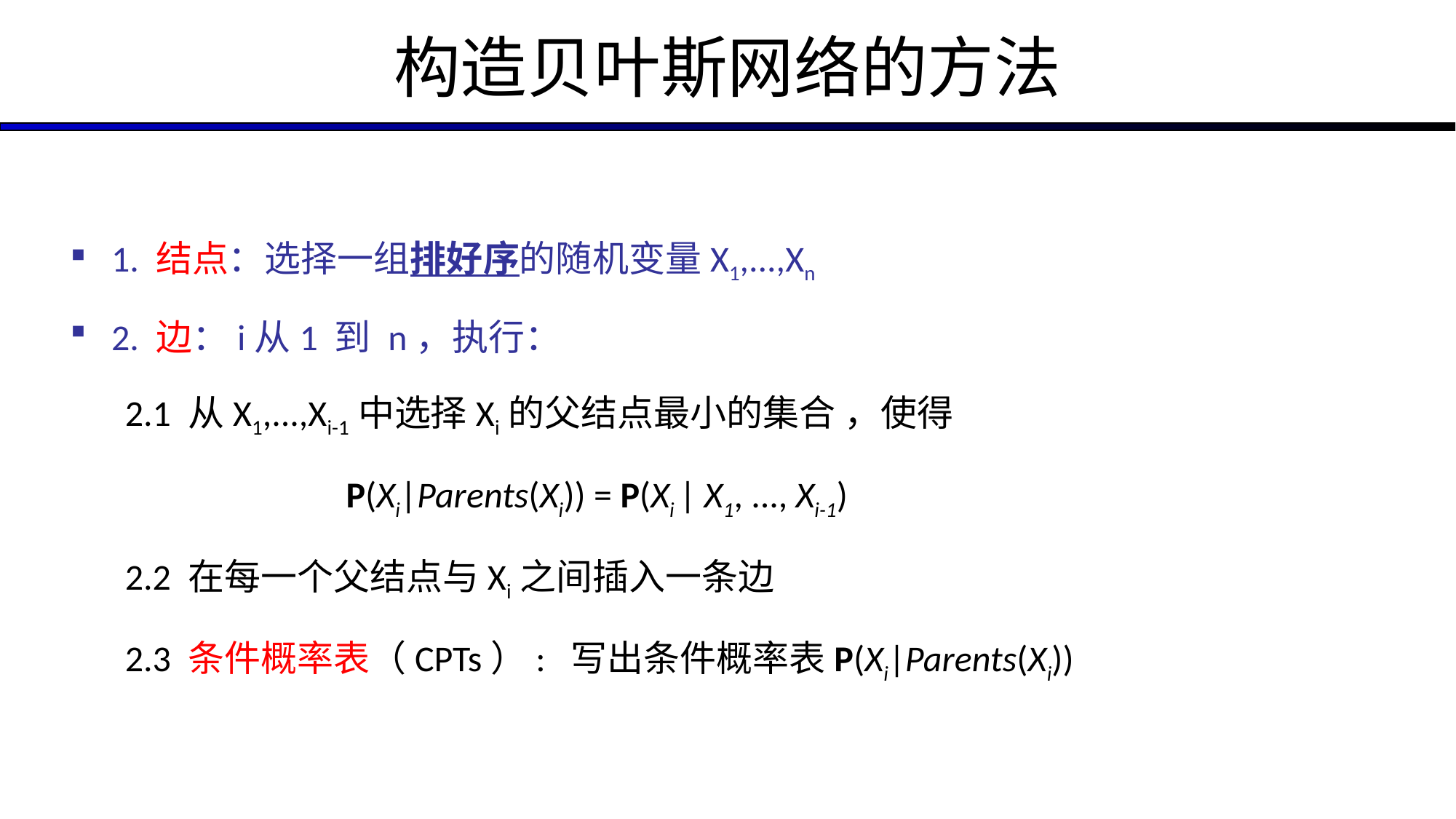

# 构造贝叶斯网络的方法
1. 结点：选择一组排好序的随机变量X1,...,Xn
2. 边：i从1 到 n，执行：
2.1 从X1,...,Xi-1中选择Xi的父结点最小的集合 ，使得
                           P(Xi|Parents(Xi)) = P(Xi | X1, ..., Xi-1)
2.2 在每一个父结点与Xi之间插入一条边
2.3 条件概率表（CPTs）:  写出条件概率表P(Xi|Parents(Xi))